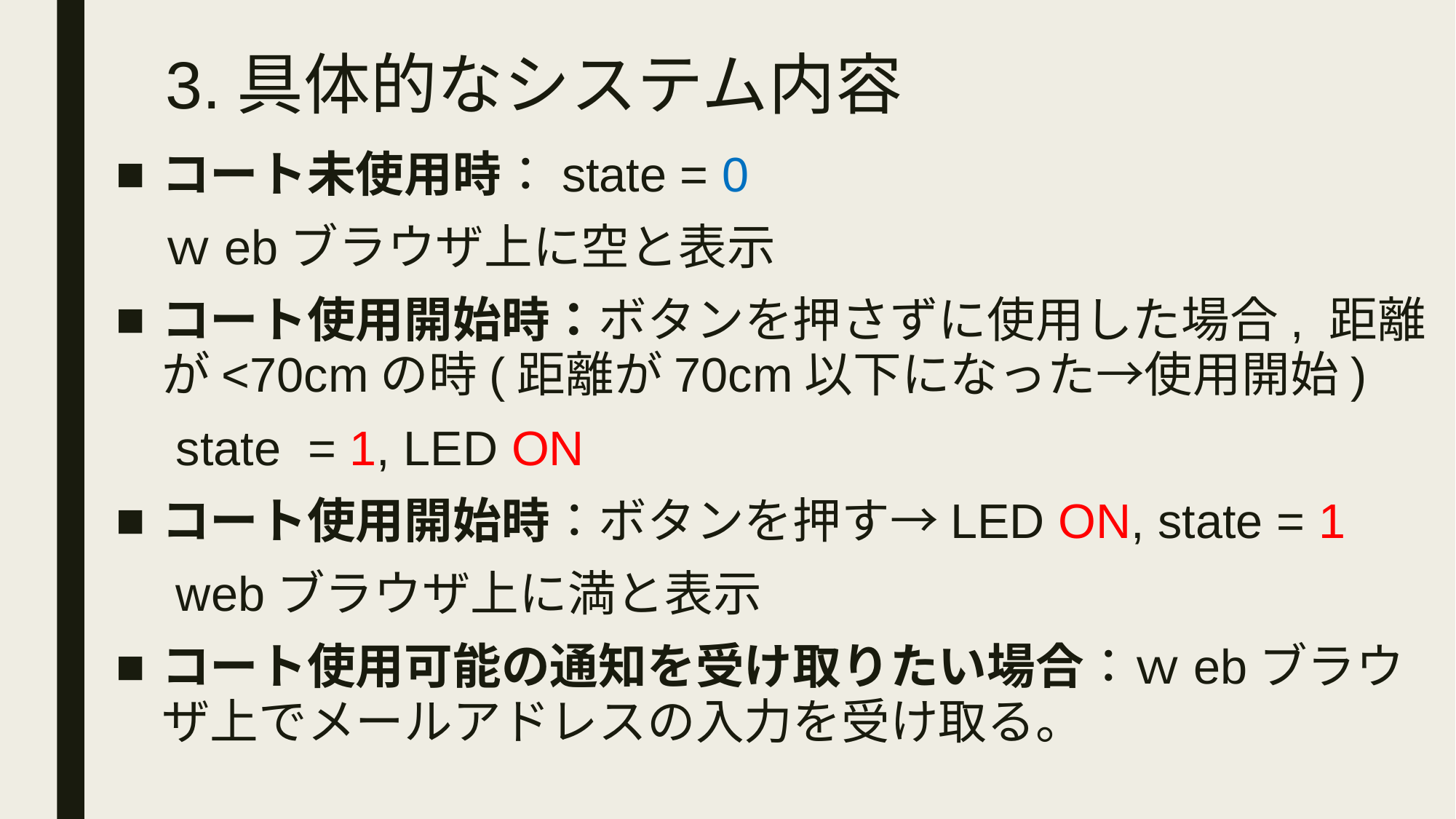

# 3.具体的なシステム内容
コート未使用時：state = 0
　ｗebブラウザ上に空と表示
コート使用開始時：ボタンを押さずに使用した場合, 距離が<70cmの時(距離が70cm以下になった→使用開始)
　state  = 1, LED ON
コート使用開始時：ボタンを押す→LED ON, state = 1
　webブラウザ上に満と表示
コート使用可能の通知を受け取りたい場合：ｗebブラウザ上でメールアドレスの入力を受け取る。